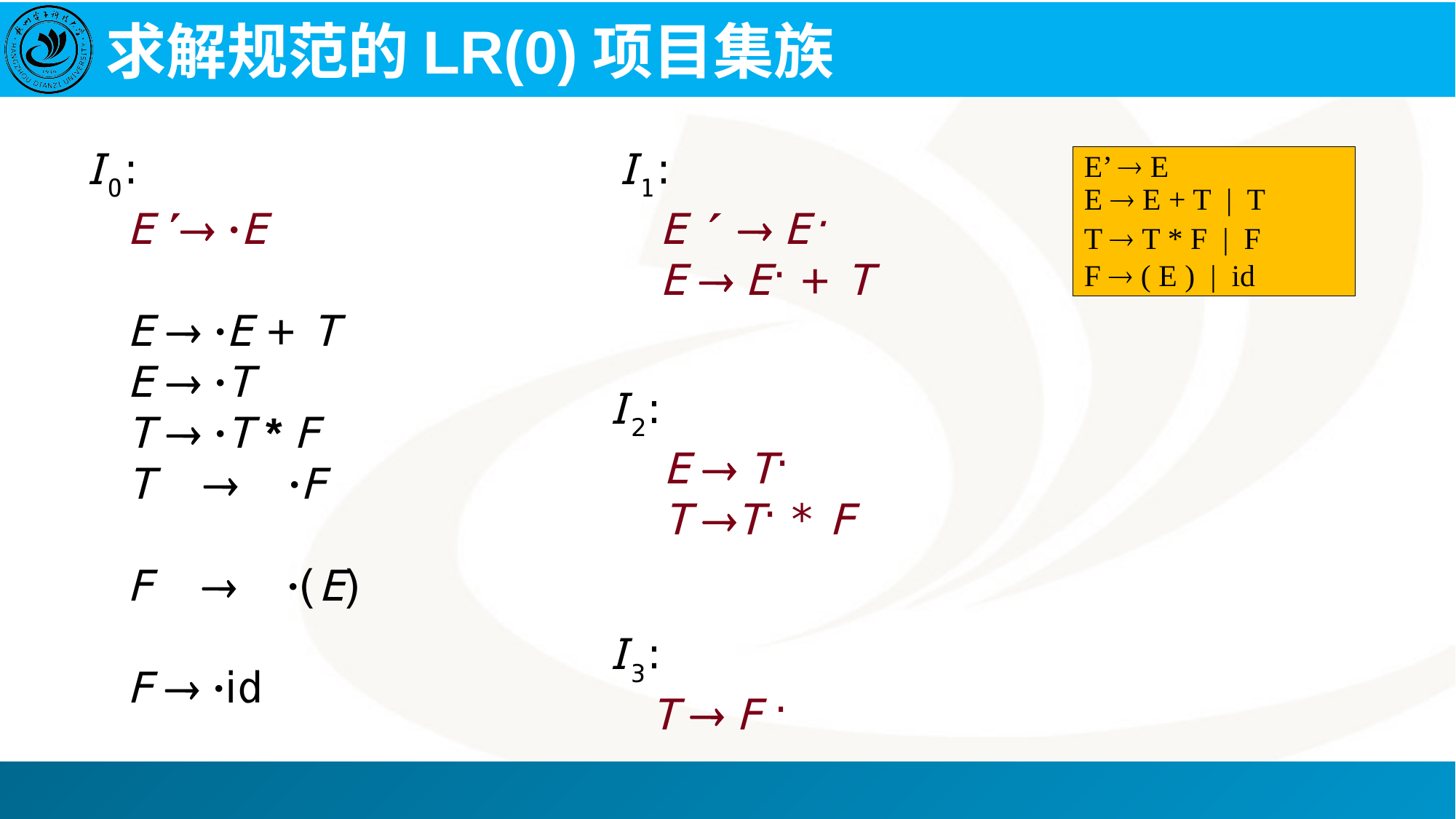

# 求解规范的LR(0)项目集族
I0:
	E ′→ ·E
	E → ·E + T
	E → ·T
	T → ·T * F
	T → ·F
	F → ·(E)
	F → ·id
I1:
	E ′  → E·
	E → E· + T
E’ → E
E → E + T  |  T
T → T * F  |  F
F → ( E )  |  id
I2:
	 E → T·
	 T →T· * F
I3:
	T → F ·
61